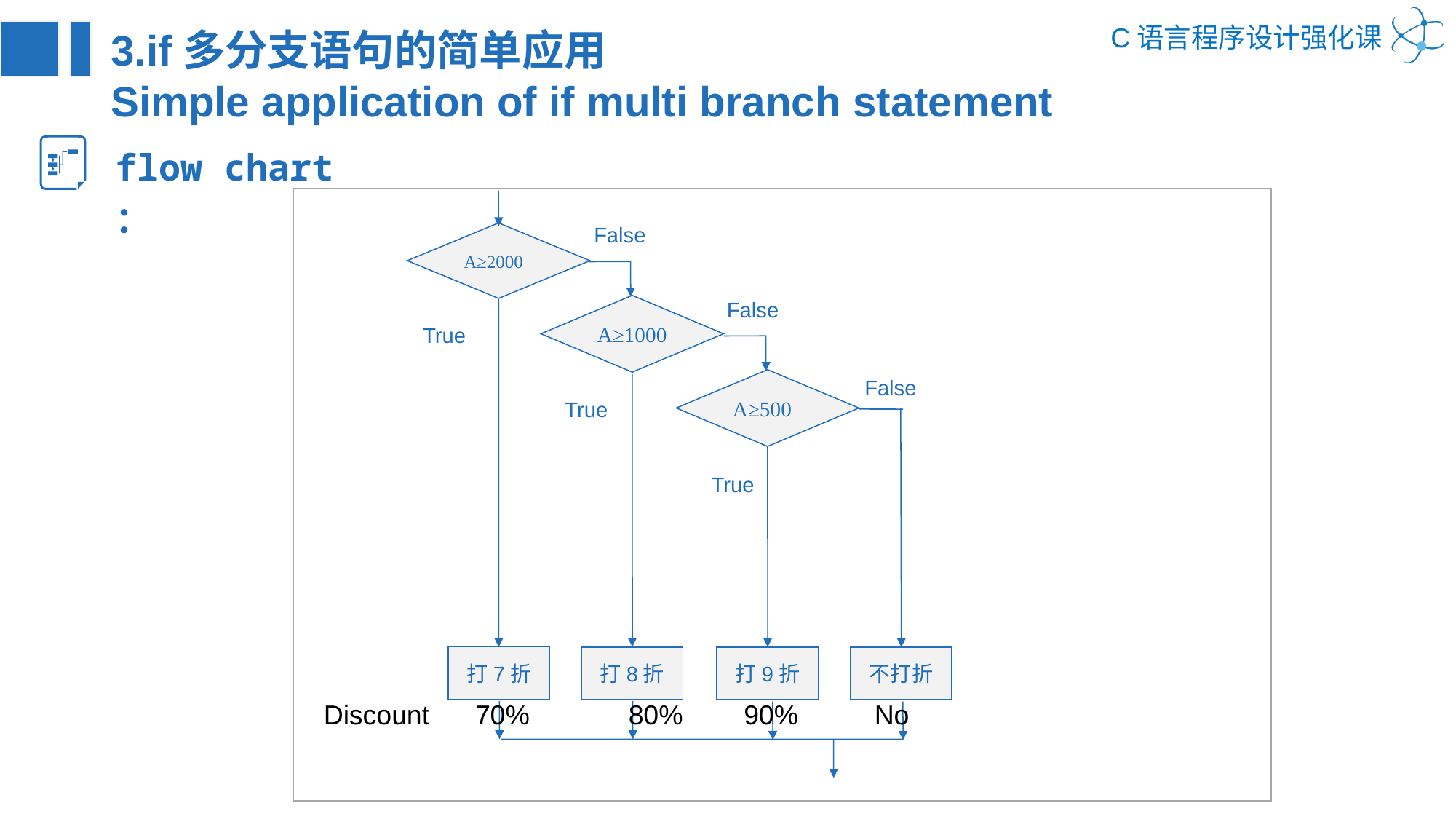

3.if多分支语句的简单应用
Simple application of if multi branch statement

flow chart ：

False
A≥2000

False
A≥1000

True

False
A≥500

True

True
打7折
打8折
打9折
不打折

Discount      70%             80%        90%          No